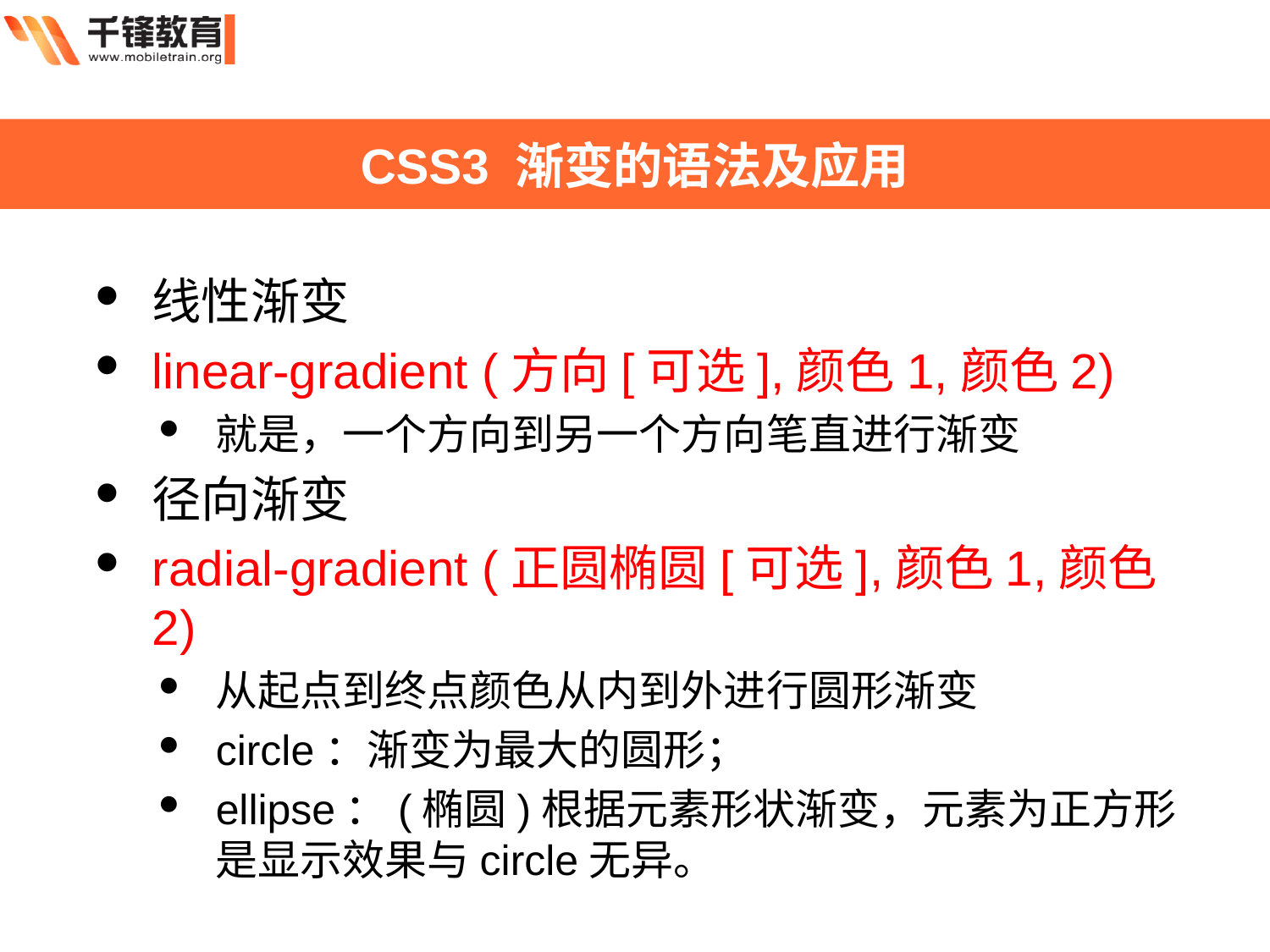

CSS3 渐变的语法及应用
线性渐变
linear-gradient (方向[可选],颜色1,颜色2)
就是，一个方向到另一个方向笔直进行渐变
径向渐变
radial-gradient (正圆椭圆[可选],颜色1,颜色2)
从起点到终点颜色从内到外进行圆形渐变
circle：渐变为最大的圆形；
ellipse：(椭圆)根据元素形状渐变，元素为正方形是显示效果与circle无异。